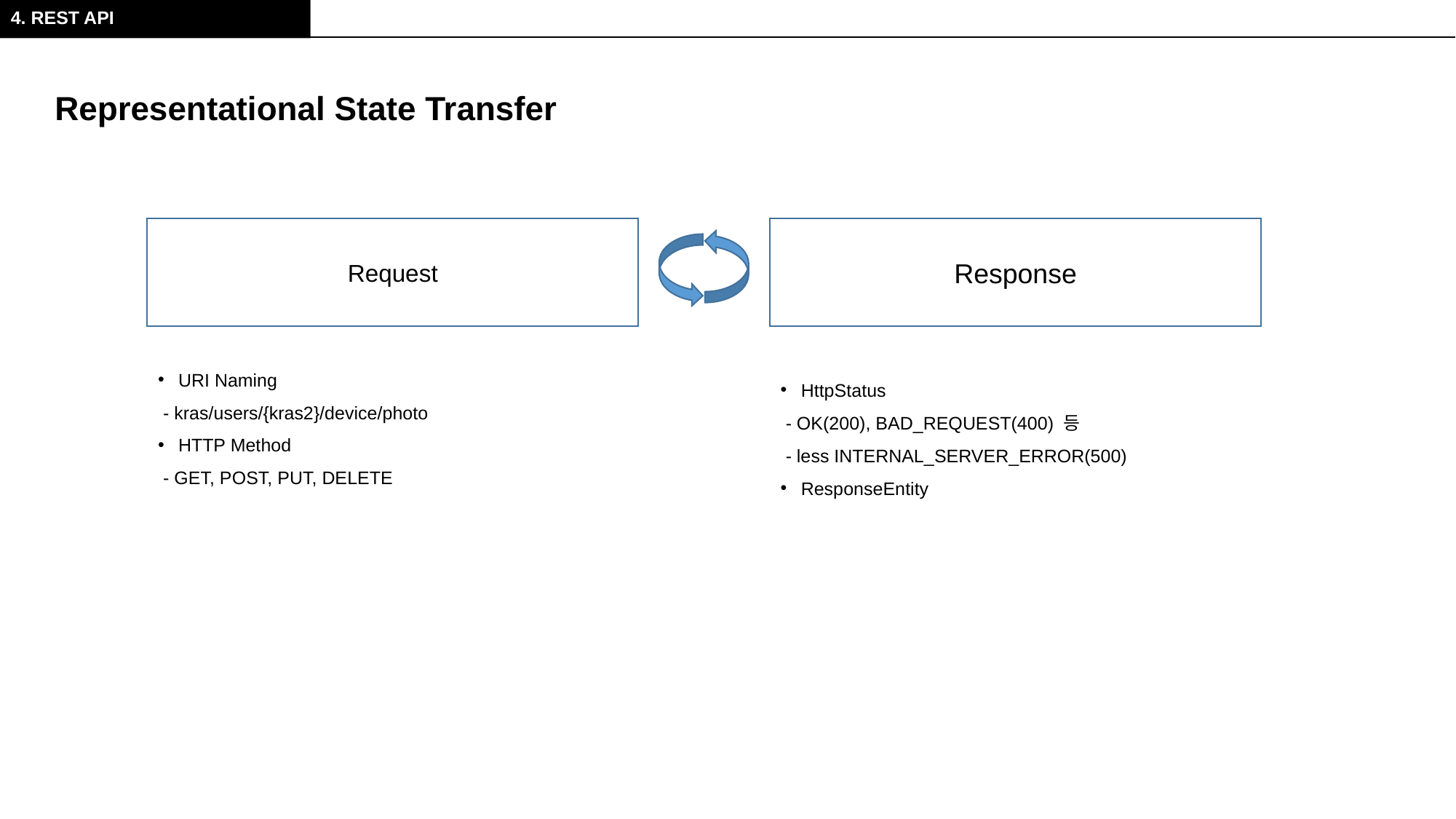

4. REST API
Representational State Transfer
Response
Request

URI Naming
 - kras/users/{kras2}/device/photo
HTTP Method
 - GET, POST, PUT, DELETE
HttpStatus
 - OK(200), BAD_REQUEST(400) 등
 - less INTERNAL_SERVER_ERROR(500)
ResponseEntity